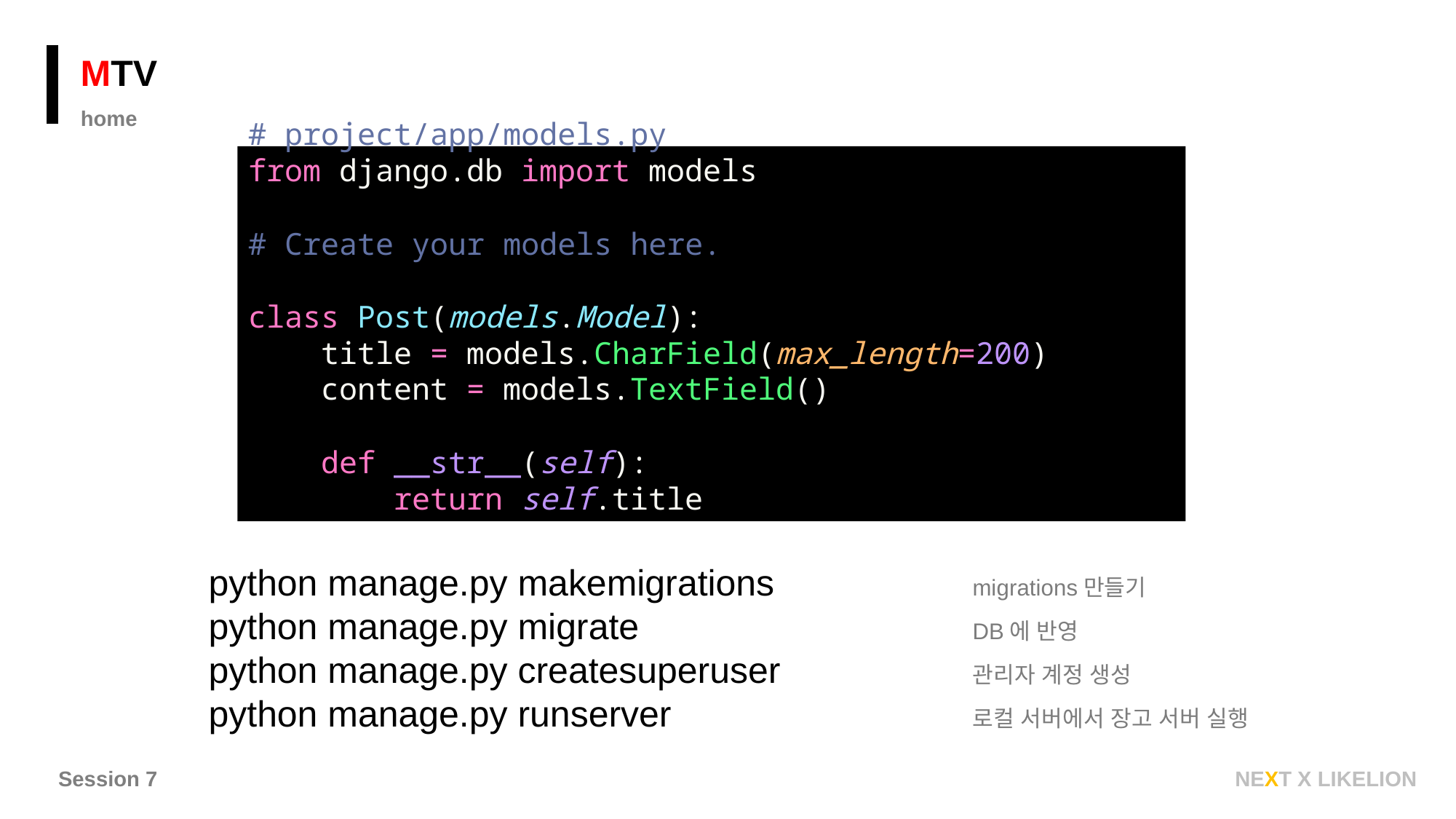

MTV

home
# project/app/models.py
from django.db import models

# Create your models here.

class Post(models.Model):
    title = models.CharField(max_length=200)
    content = models.TextField()

    def __str__(self):
        return self.title
python manage.py makemigrations		migrations만들기
python manage.py migrate				DB에 반영
python manage.py createsuperuser 		관리자 계정 생성
python manage.py runserver			로컬 서버에서 장고 서버 실행
Session 7
NEXT X LIKELION